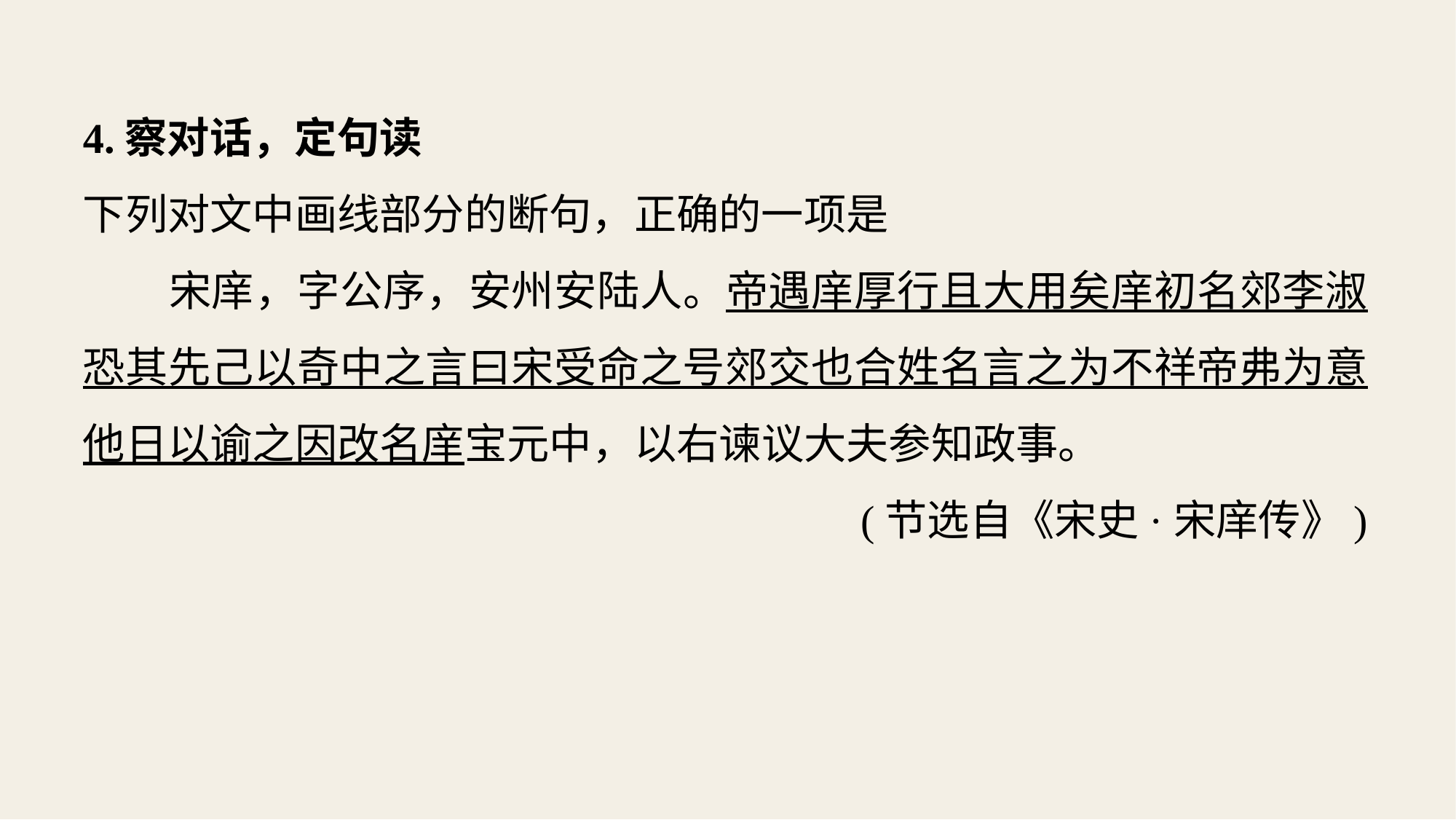

4.察对话，定句读
下列对文中画线部分的断句，正确的一项是
宋庠，字公序，安州安陆人。帝遇庠厚行且大用矣庠初名郊李淑恐其先己以奇中之言曰宋受命之号郊交也合姓名言之为不祥帝弗为意他日以谕之因改名庠宝元中，以右谏议大夫参知政事。
(节选自《宋史·宋庠传》)